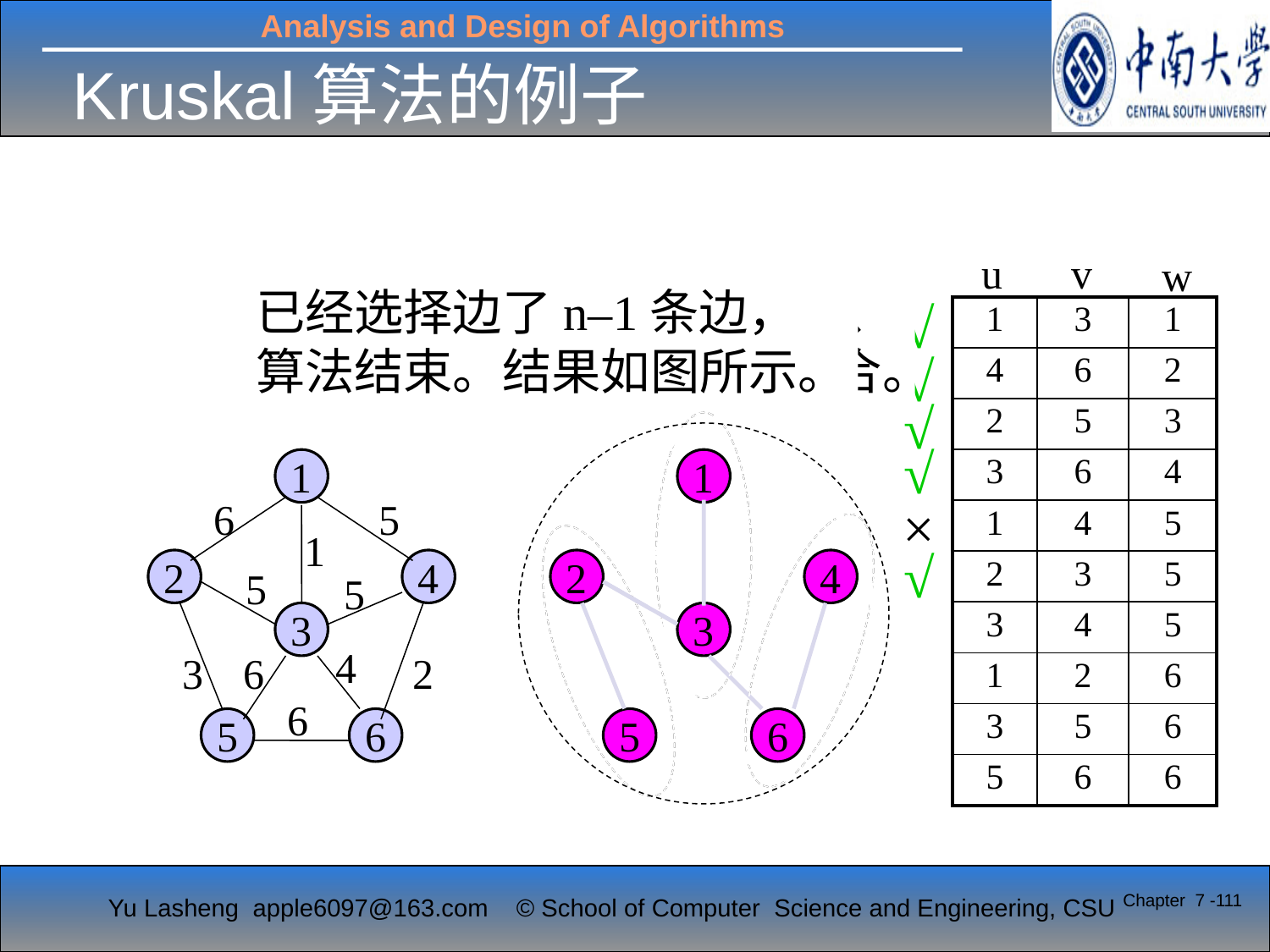

# Kruskal算法的例子
u
v
w
初始时为6个孤立点
选择了边3，于是2、5点合并为同一个集合。
选择了边1，于是1、3点合并为同一个集合。
选择了边2，于是4、6点合并为同一个集合。
选择了边4，于是1、3、4、6点合并为同一个集合
选择边6，于是1、3、4、6、2、5点属于同一个集合。
已经选择边了n–1条边，算法结束。结果如图所示。
考察边5，因为1、4点属于同一个集合，被放弃。
√
| 1 | 3 | 1 |
| --- | --- | --- |
| 4 | 6 | 2 |
| 2 | 5 | 3 |
| 3 | 6 | 4 |
| 1 | 4 | 5 |
| 2 | 3 | 5 |
| 3 | 4 | 5 |
| 1 | 2 | 6 |
| 3 | 5 | 6 |
| 5 | 6 | 6 |
√
√

√
1
1
6
5
×

1

√
2
4
2
4
5
5

3

3

4
3
6
2

6
5
6
5
6

Chapter  7 -111